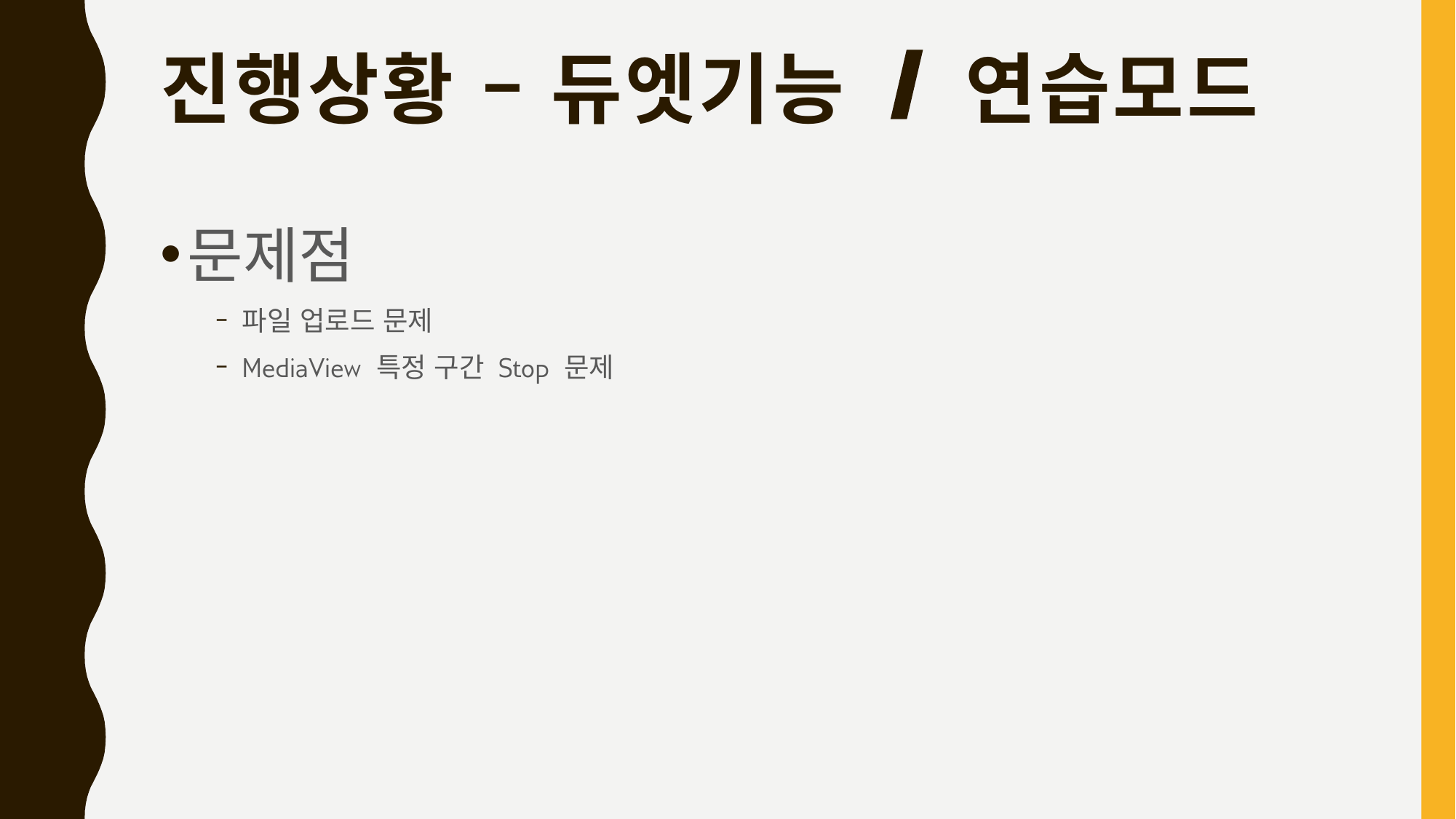

# 진행상황 – 듀엣기능 / 연습모드
문제점
파일 업로드 문제
MediaView 특정 구간 Stop 문제